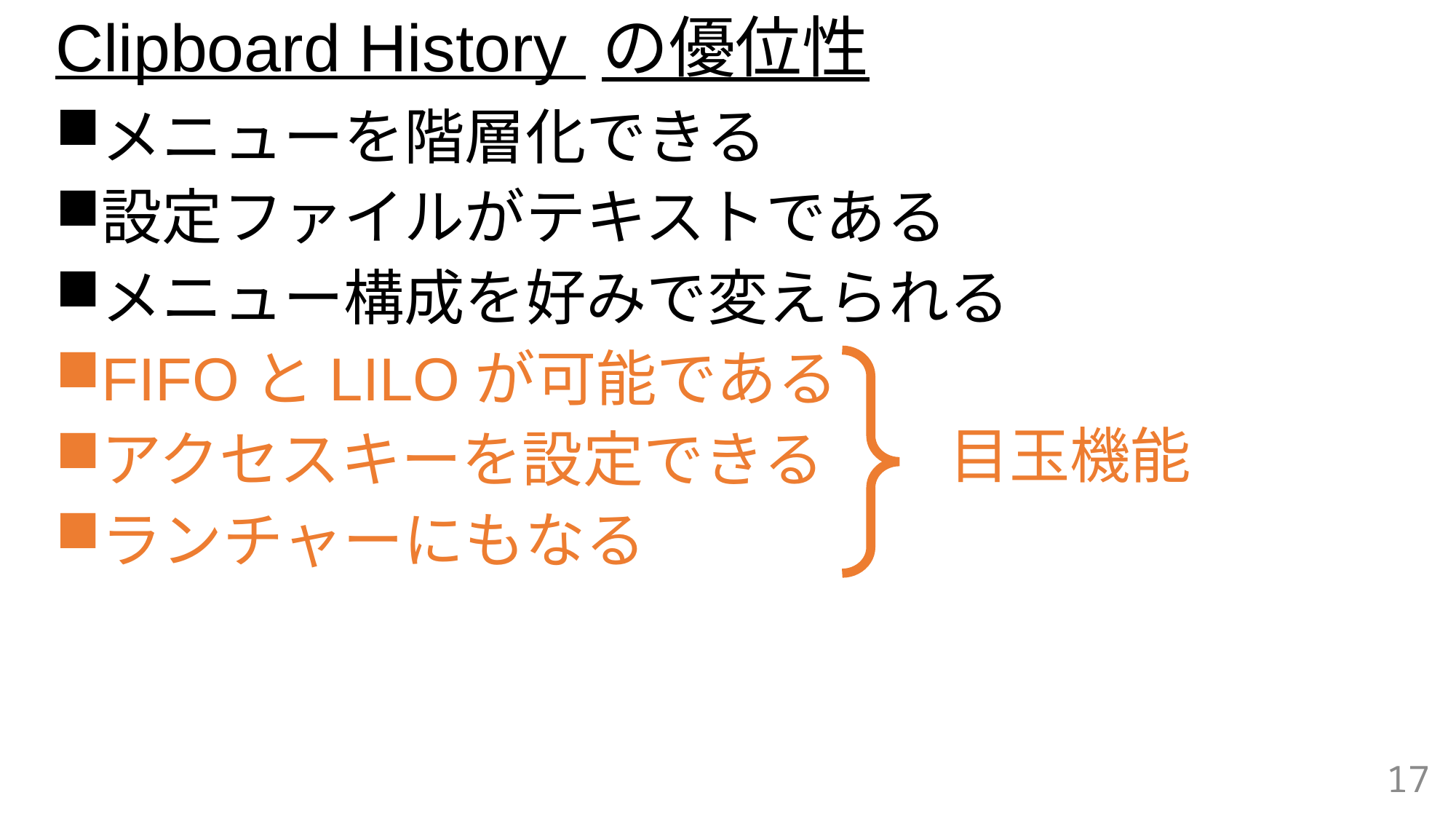

# Clipboard History の優位性
メニューを階層化できる
設定ファイルがテキストである
メニュー構成を好みで変えられる
FIFOとLILOが可能である
アクセスキーを設定できる
ランチャーにもなる

目玉機能
17